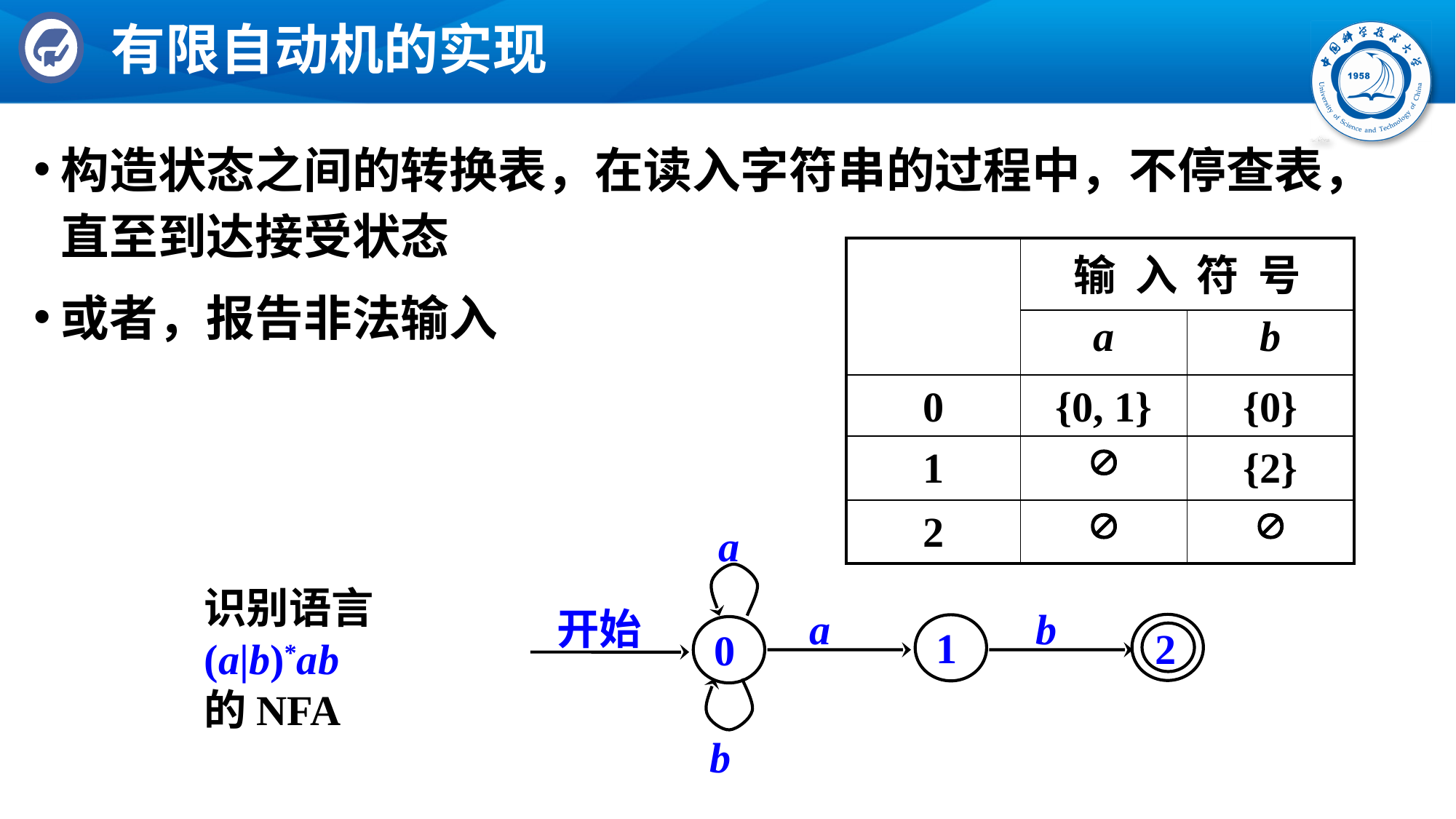

# 有限自动机的实现
构造状态之间的转换表，在读入字符串的过程中，不停查表，直至到达接受状态
或者，报告非法输入
|  | 输 入 符 号 |  |
| --- | --- | --- |
|  | a | b |
| 0 | {0, 1} | {0} |
| 1 | ∅ | {2} |
| 2 | ∅ | ∅ |
a

开始
a
b

2
1
0

b
识别语言
(a|b)*ab
的NFA